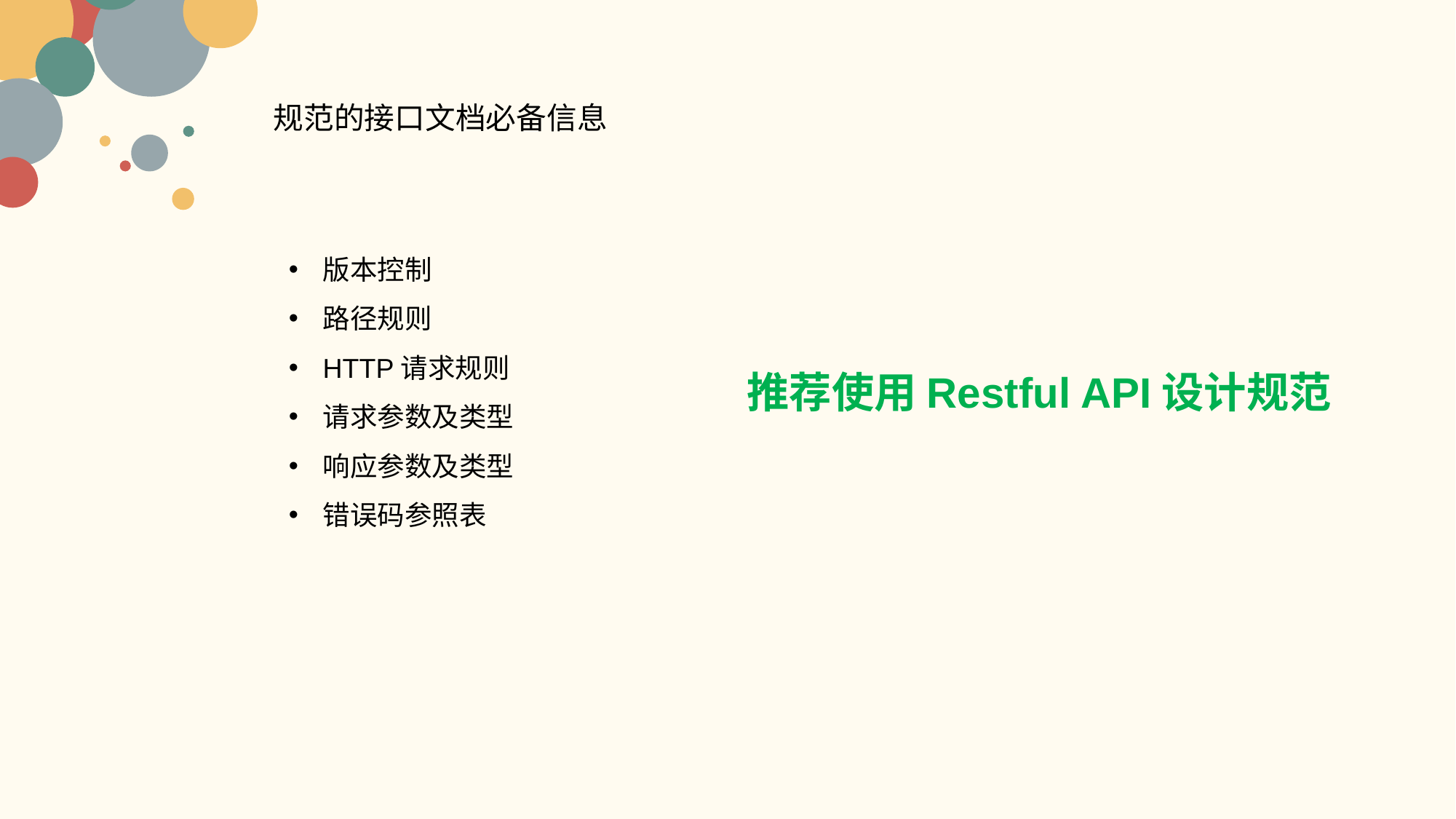

规范的接口文档必备信息
版本控制
路径规则
HTTP请求规则
请求参数及类型
响应参数及类型
错误码参照表
推荐使用Restful API设计规范